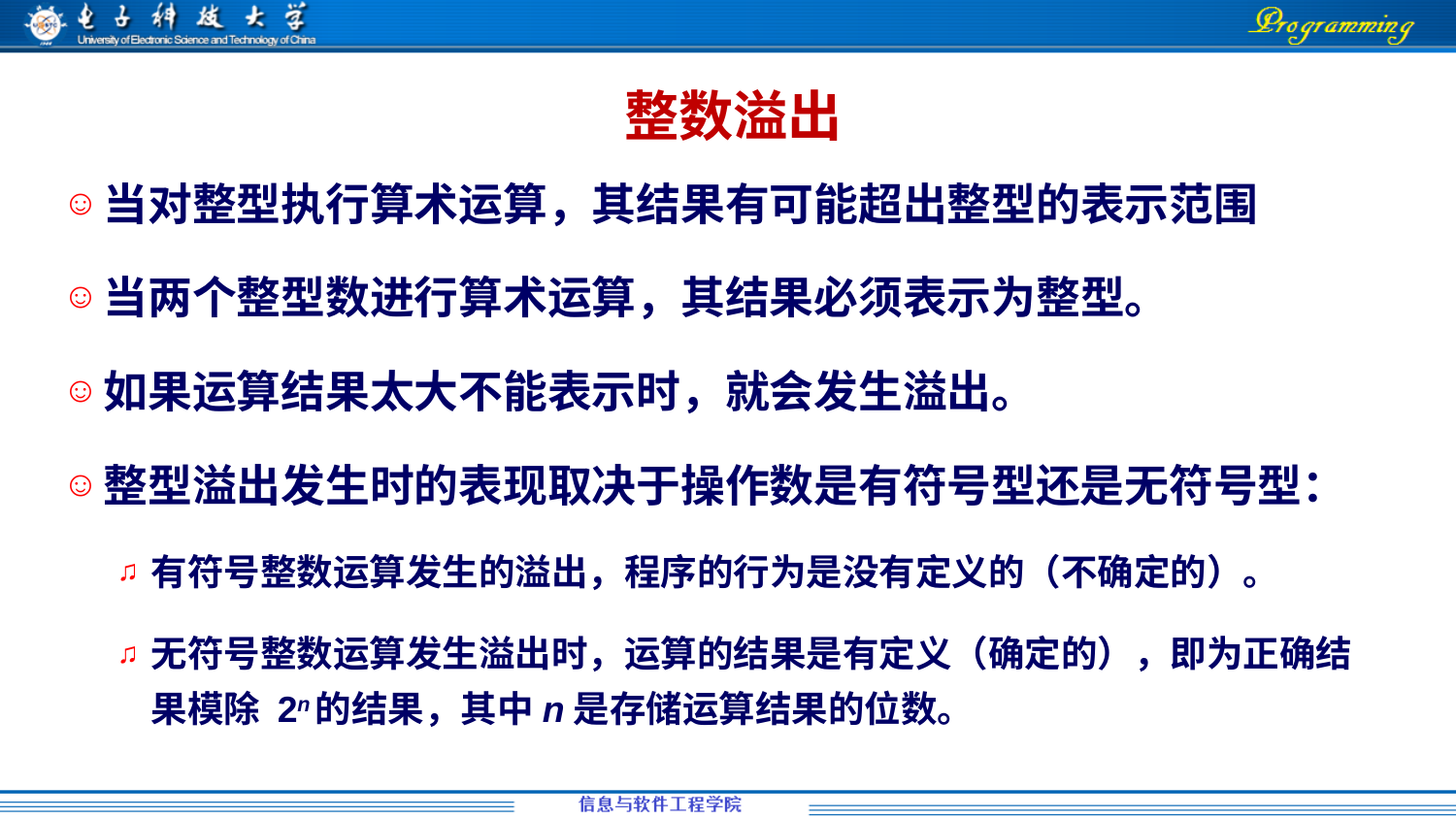

整数溢出
当对整型执行算术运算，其结果有可能超出整型的表示范围
当两个整型数进行算术运算，其结果必须表示为整型。
如果运算结果太大不能表示时，就会发生溢出。
整型溢出发生时的表现取决于操作数是有符号型还是无符号型：
有符号整数运算发生的溢出，程序的行为是没有定义的（不确定的）。
无符号整数运算发生溢出时，运算的结果是有定义（确定的），即为正确结果模除 2n的结果，其中n是存储运算结果的位数。